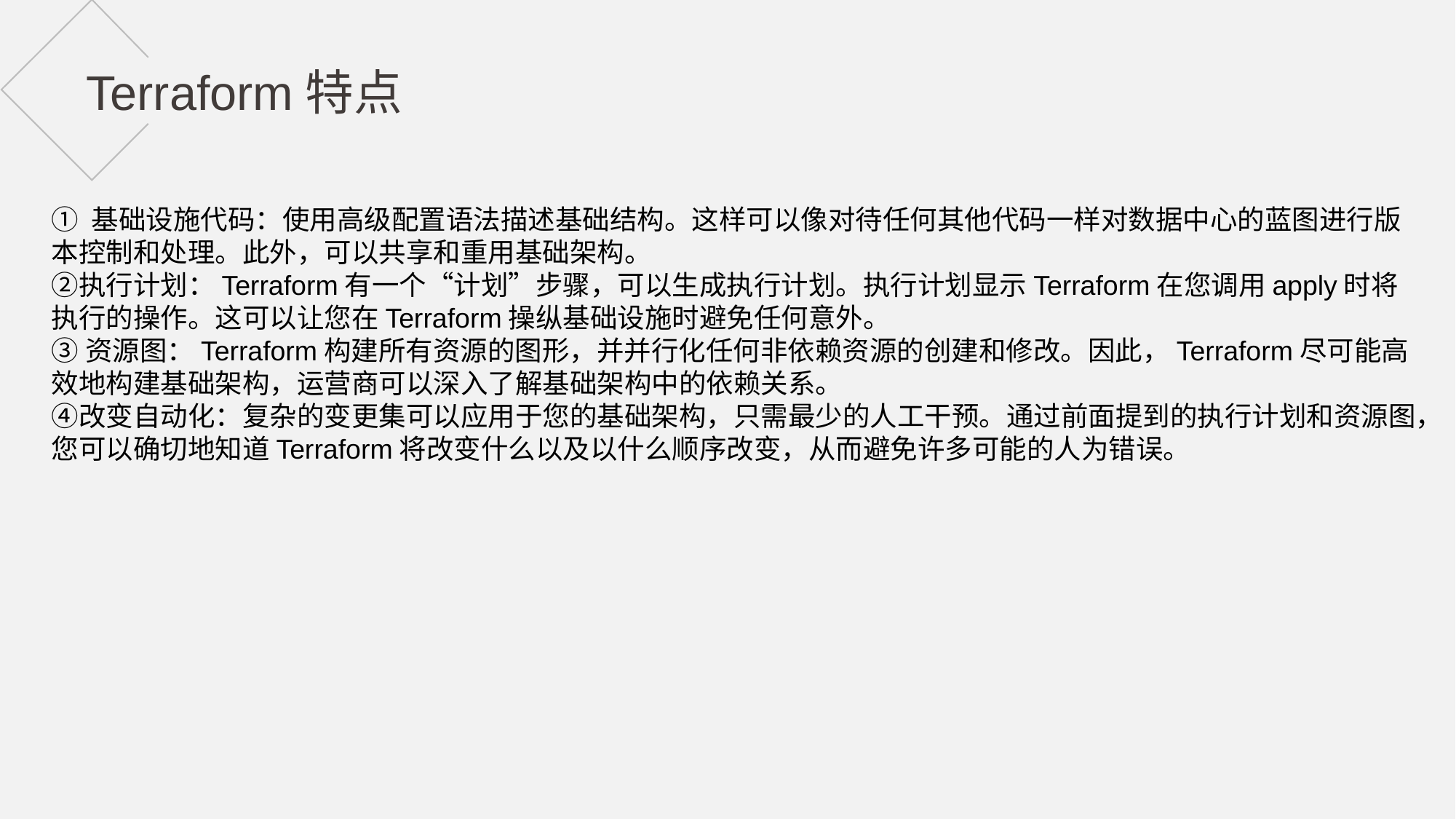

Terraform特点
① 基础设施代码：使用高级配置语法描述基础结构。这样可以像对待任何其他代码一样对数据中心的蓝图进行版本控制和处理。此外，可以共享和重用基础架构。
②执行计划：Terraform有一个“计划”步骤，可以生成执行计划。执行计划显示Terraform在您调用apply时将执行的操作。这可以让您在Terraform操纵基础设施时避免任何意外。
③资源图：Terraform构建所有资源的图形，并并行化任何非依赖资源的创建和修改。因此，Terraform尽可能高效地构建基础架构，运营商可以深入了解基础架构中的依赖关系。
④改变自动化：复杂的变更集可以应用于您的基础架构，只需最少的人工干预。通过前面提到的执行计划和资源图，您可以确切地知道Terraform将改变什么以及以什么顺序改变，从而避免许多可能的人为错误。